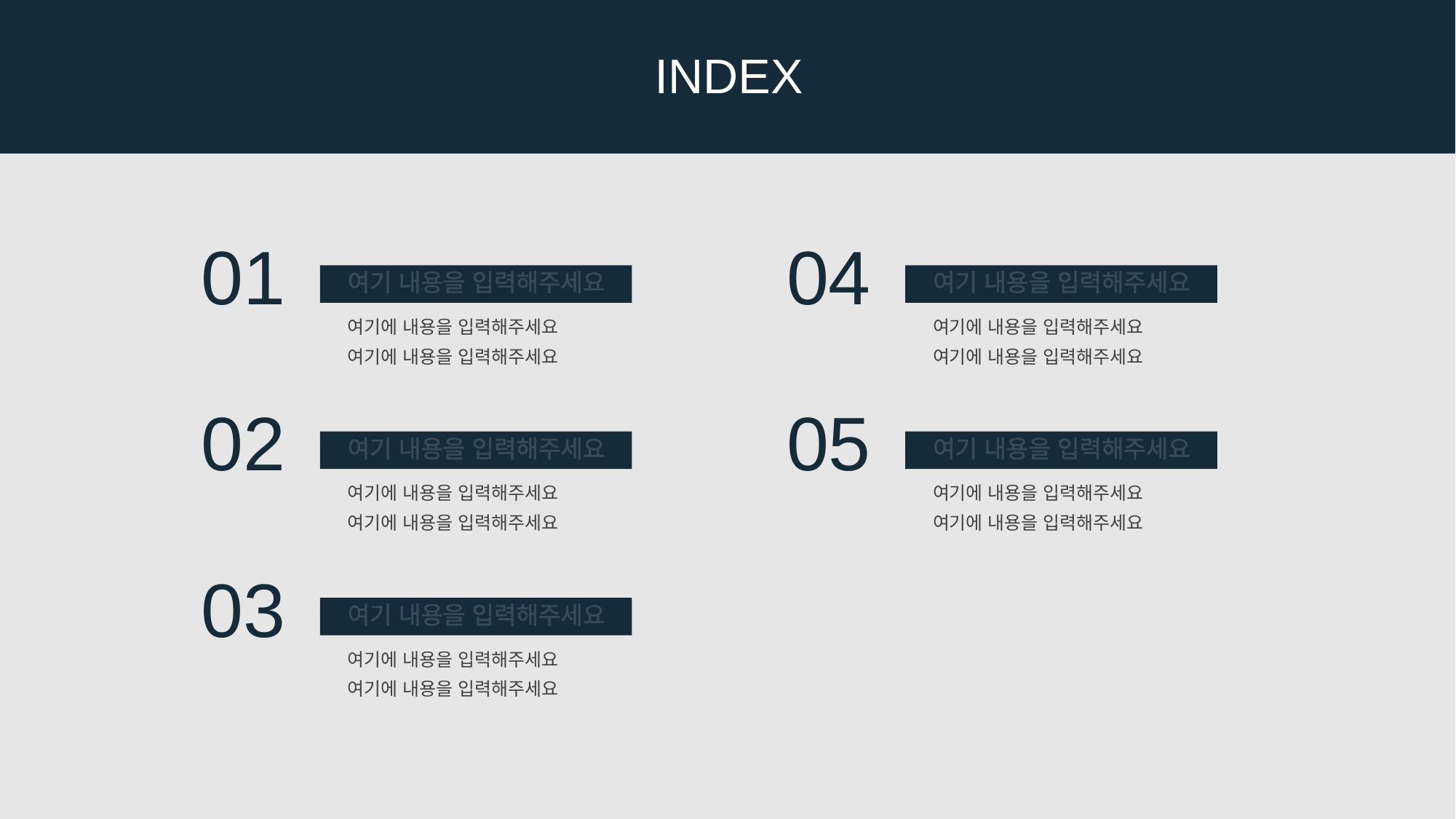

INDEX

01
04
여기 내용을 입력해주세요
여기 내용을 입력해주세요

여기에 내용을 입력해주세요
여기에 내용을 입력해주세요
여기에 내용을 입력해주세요
여기에 내용을 입력해주세요
02
05
여기 내용을 입력해주세요
여기 내용을 입력해주세요

여기에 내용을 입력해주세요
여기에 내용을 입력해주세요
여기에 내용을 입력해주세요
여기에 내용을 입력해주세요
03
여기 내용을 입력해주세요

여기에 내용을 입력해주세요
여기에 내용을 입력해주세요